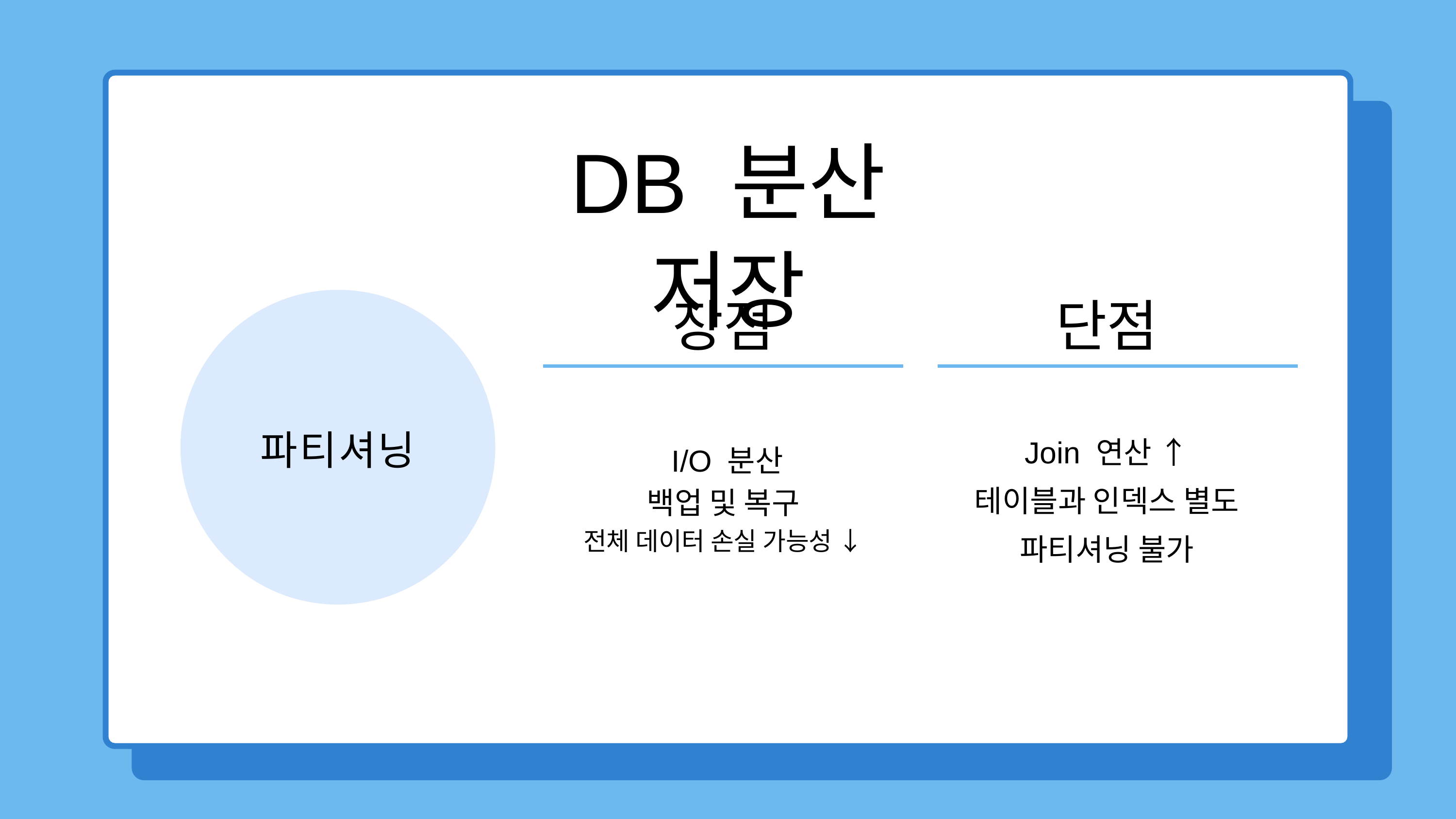

DB 분산 저장
장점
단점

파티셔닝
Join 연산 ↑
테이블과 인덱스 별도 파티셔닝 불가
 I/O 분산
백업 및 복구
전체 데이터 손실 가능성 ↓